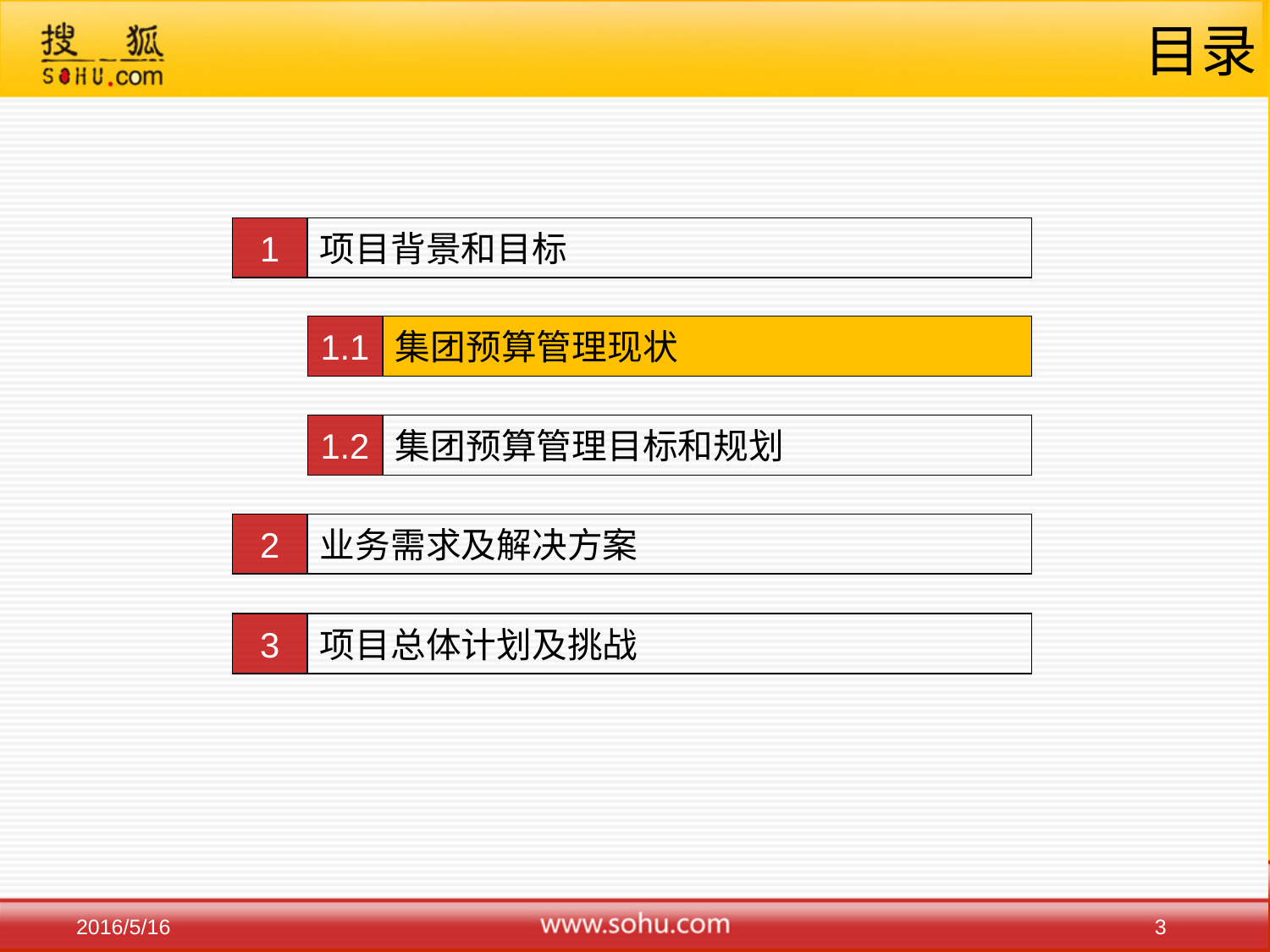

# 目录
1
项目背景和目标
1.1
集团预算管理现状

1.2
集团预算管理目标和规划
2
业务需求及解决方案
3
项目总体计划及挑战
3